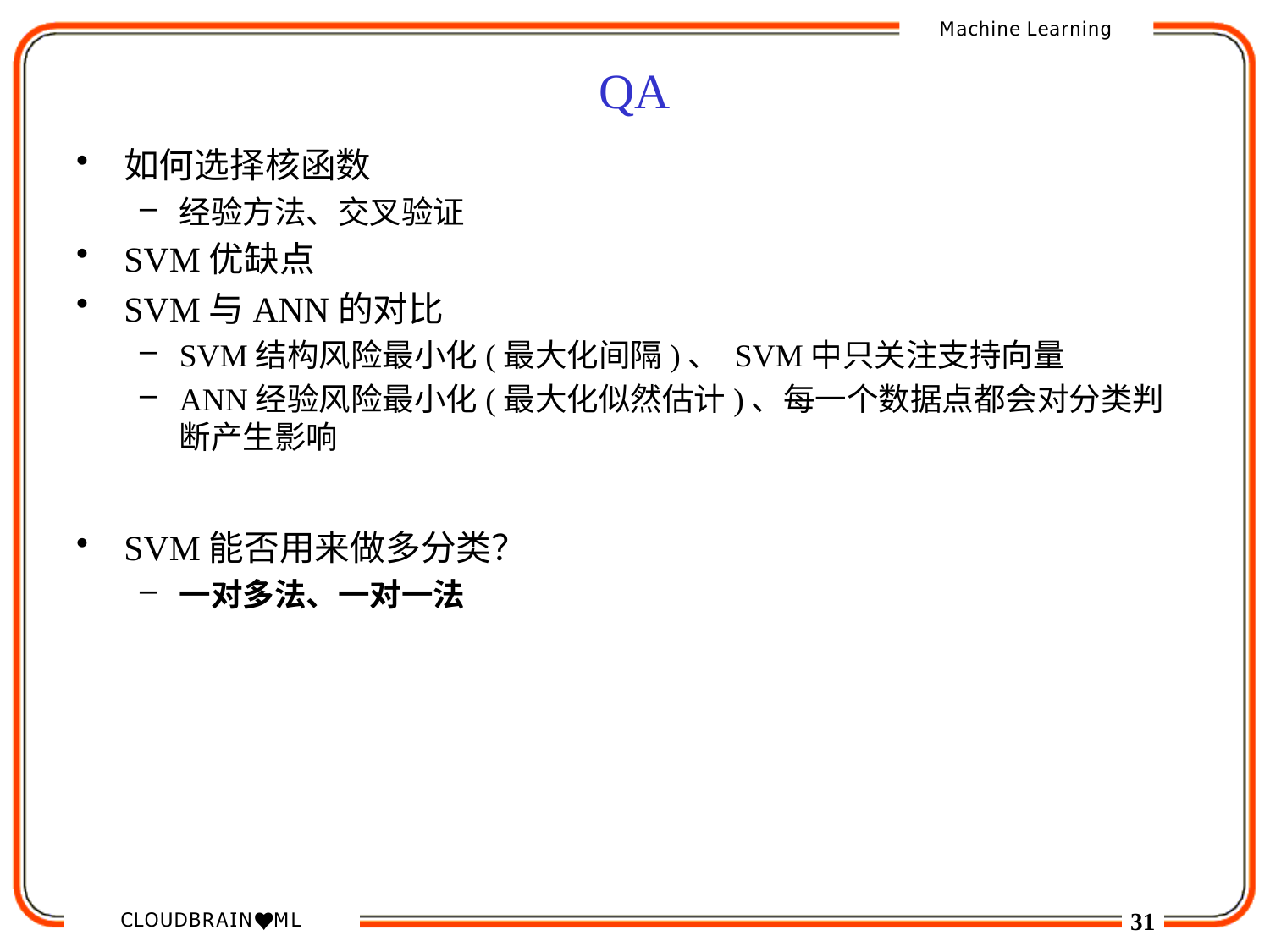

# QA
如何选择核函数
经验方法、交叉验证
SVM优缺点
SVM与ANN的对比
SVM结构风险最小化(最大化间隔)、 SVM中只关注支持向量
ANN经验风险最小化(最大化似然估计)、每一个数据点都会对分类判断产生影响

SVM能否用来做多分类？
一对多法、一对一法